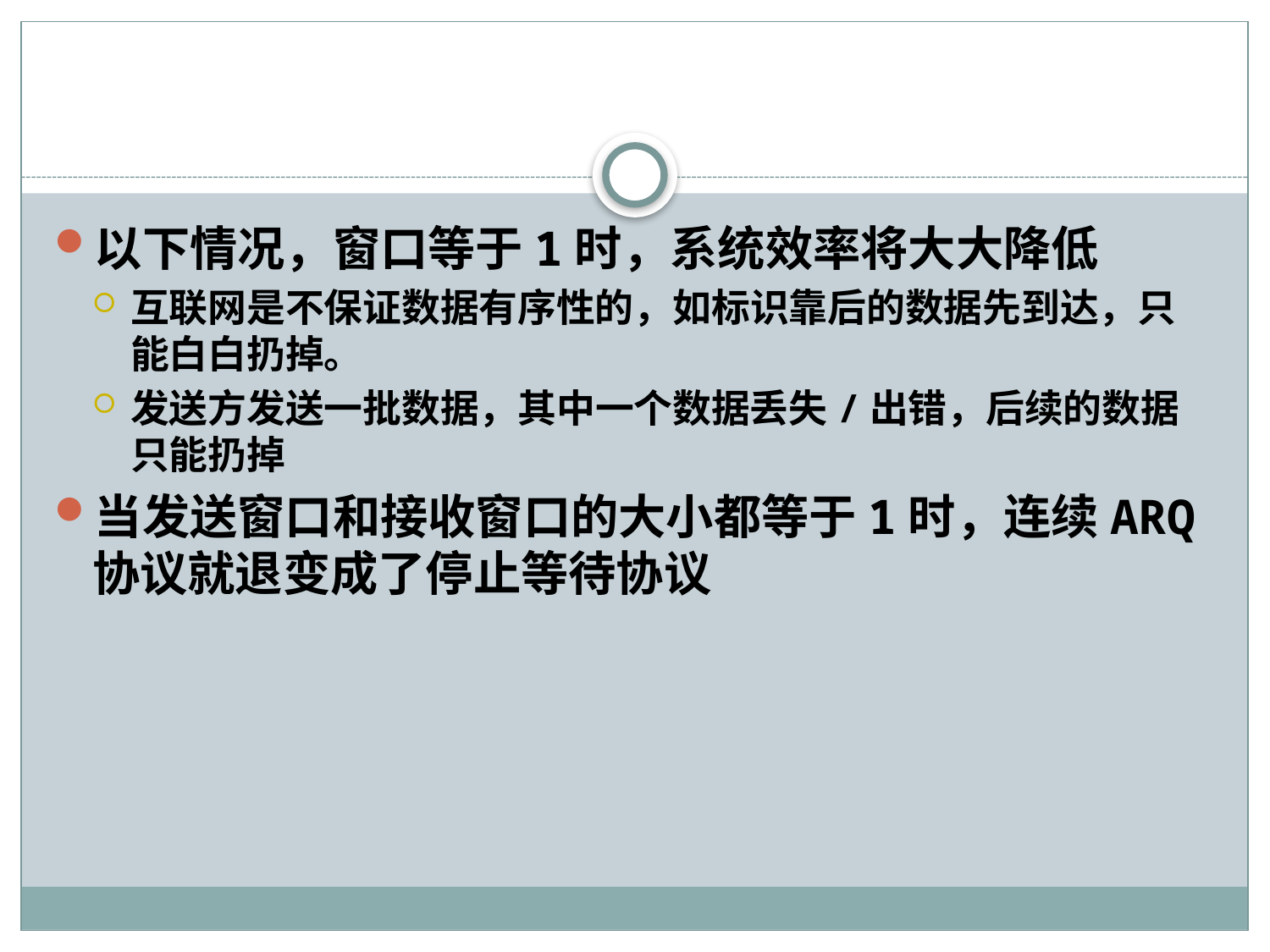

#
以下情况，窗口等于1时，系统效率将大大降低
互联网是不保证数据有序性的，如标识靠后的数据先到达，只能白白扔掉。
发送方发送一批数据，其中一个数据丢失/出错，后续的数据只能扔掉
当发送窗口和接收窗口的大小都等于1时，连续ARQ协议就退变成了停止等待协议